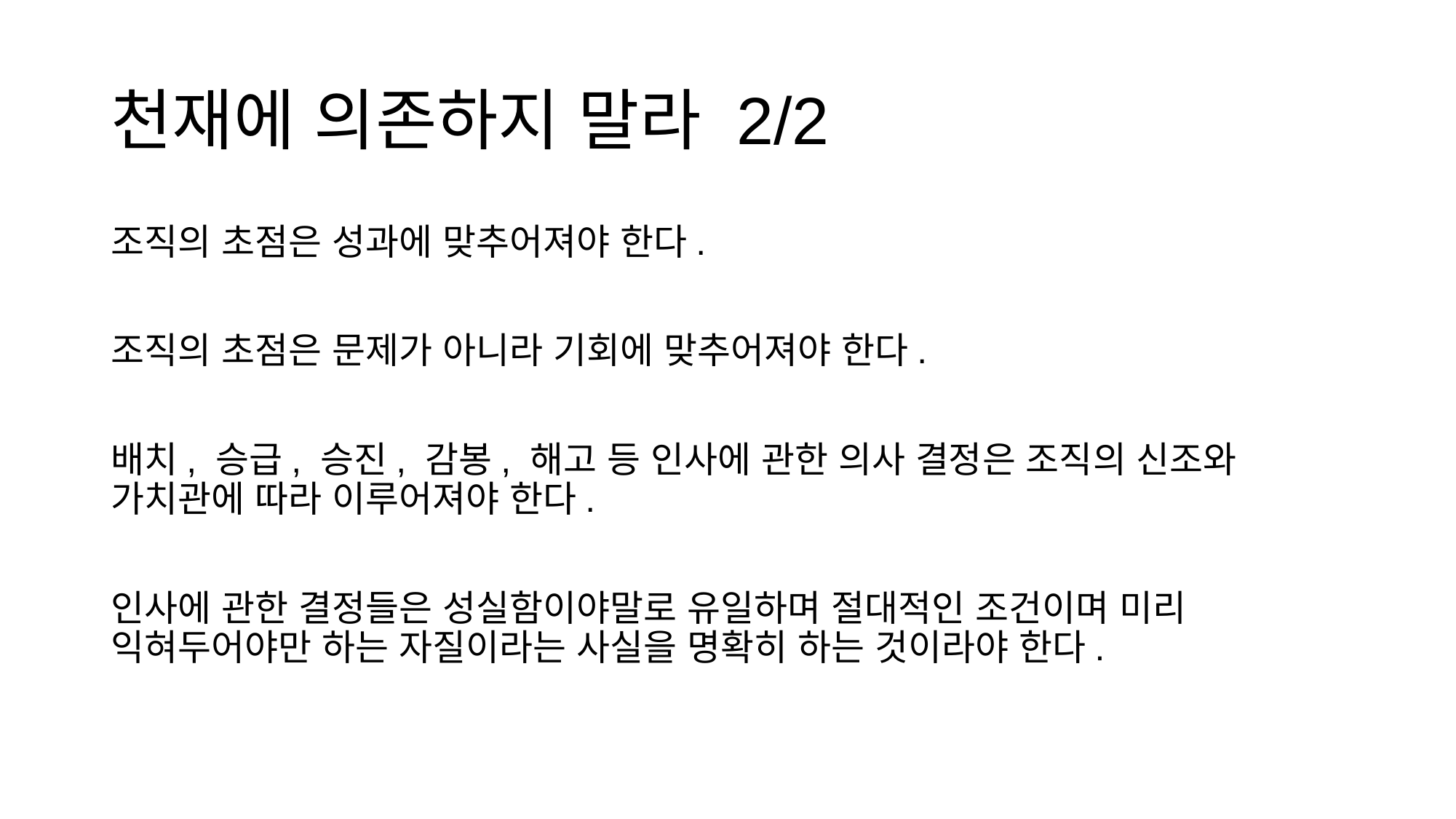

# 천재에 의존하지 말라 2/2
조직의 초점은 성과에 맞추어져야 한다.

조직의 초점은 문제가 아니라 기회에 맞추어져야 한다.

배치, 승급, 승진, 감봉, 해고 등 인사에 관한 의사 결정은 조직의 신조와 가치관에 따라 이루어져야 한다.

인사에 관한 결정들은 성실함이야말로 유일하며 절대적인 조건이며 미리 익혀두어야만 하는 자질이라는 사실을 명확히 하는 것이라야 한다.